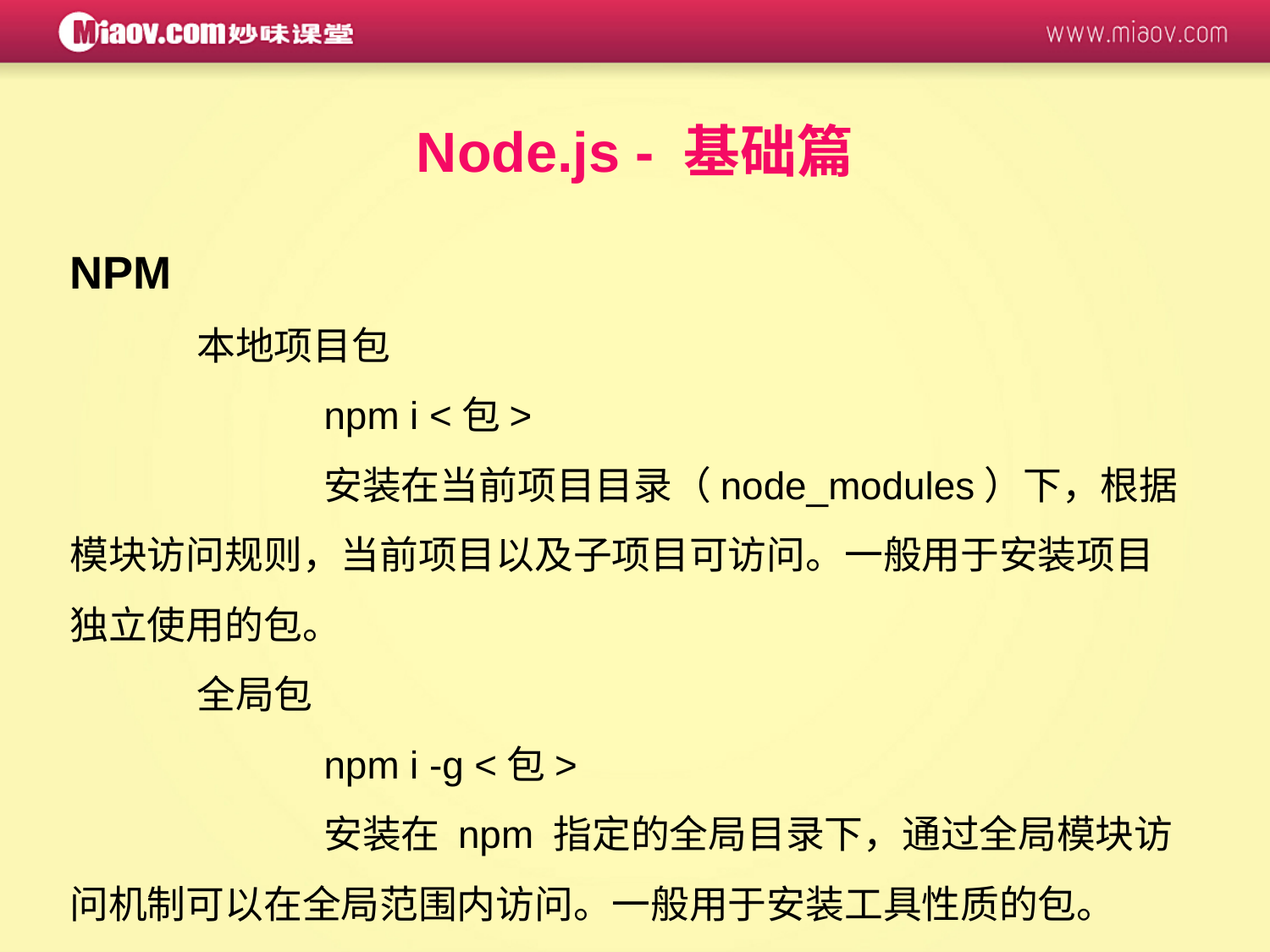

Node.js - 基础篇
NPM
	本地项目包
		npm i <包>
		安装在当前项目目录（node_modules）下，根据模块访问规则，当前项目以及子项目可访问。一般用于安装项目独立使用的包。
	全局包
		npm i -g <包>
		安装在 npm 指定的全局目录下，通过全局模块访问机制可以在全局范围内访问。一般用于安装工具性质的包。